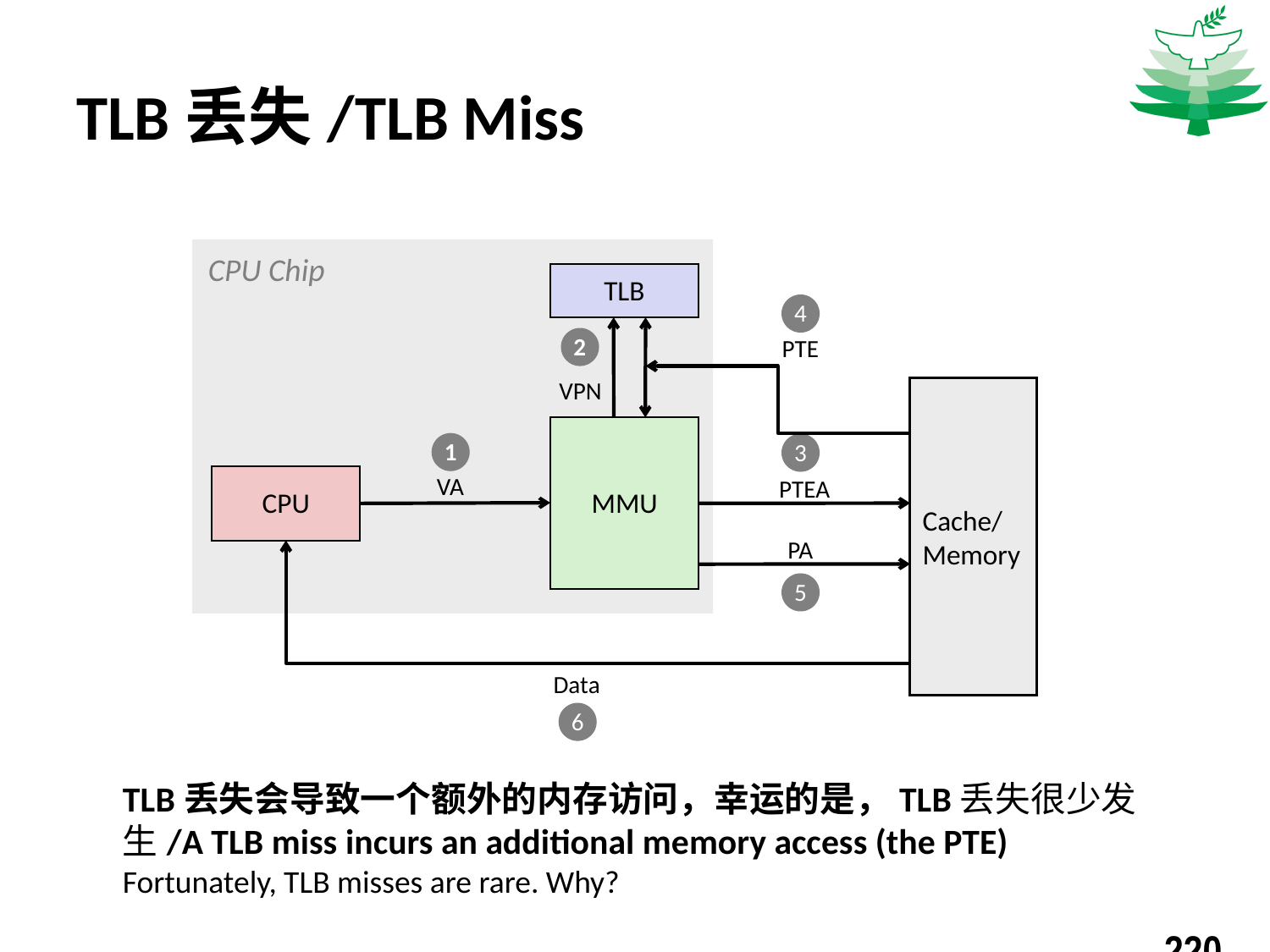

# TLB丢失/TLB Miss

CPU Chip
TLB
4
PTE
2
VPN
Cache/
Memory
MMU
1
3
VA
CPU
PTEA
PA
5
Data
6
TLB丢失会导致一个额外的内存访问，幸运的是，TLB丢失很少发生/A TLB miss incurs an additional memory access (the PTE)
Fortunately, TLB misses are rare. Why?